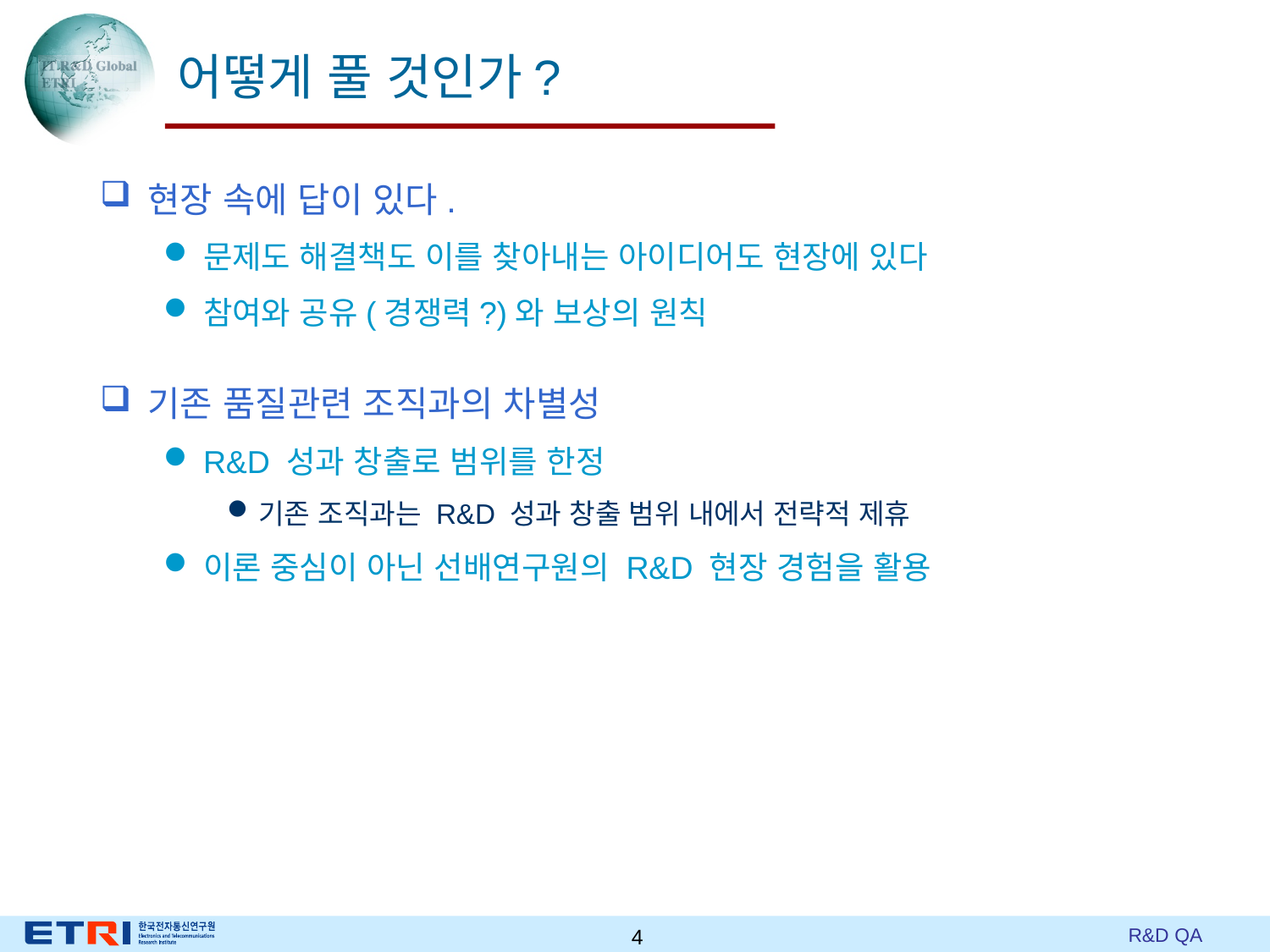

# 어떻게 풀 것인가?
현장 속에 답이 있다.
문제도 해결책도 이를 찾아내는 아이디어도 현장에 있다
참여와 공유(경쟁력?)와 보상의 원칙

기존 품질관련 조직과의 차별성
R&D 성과 창출로 범위를 한정
기존 조직과는 R&D 성과 창출 범위 내에서 전략적 제휴
이론 중심이 아닌 선배연구원의 R&D 현장 경험을 활용